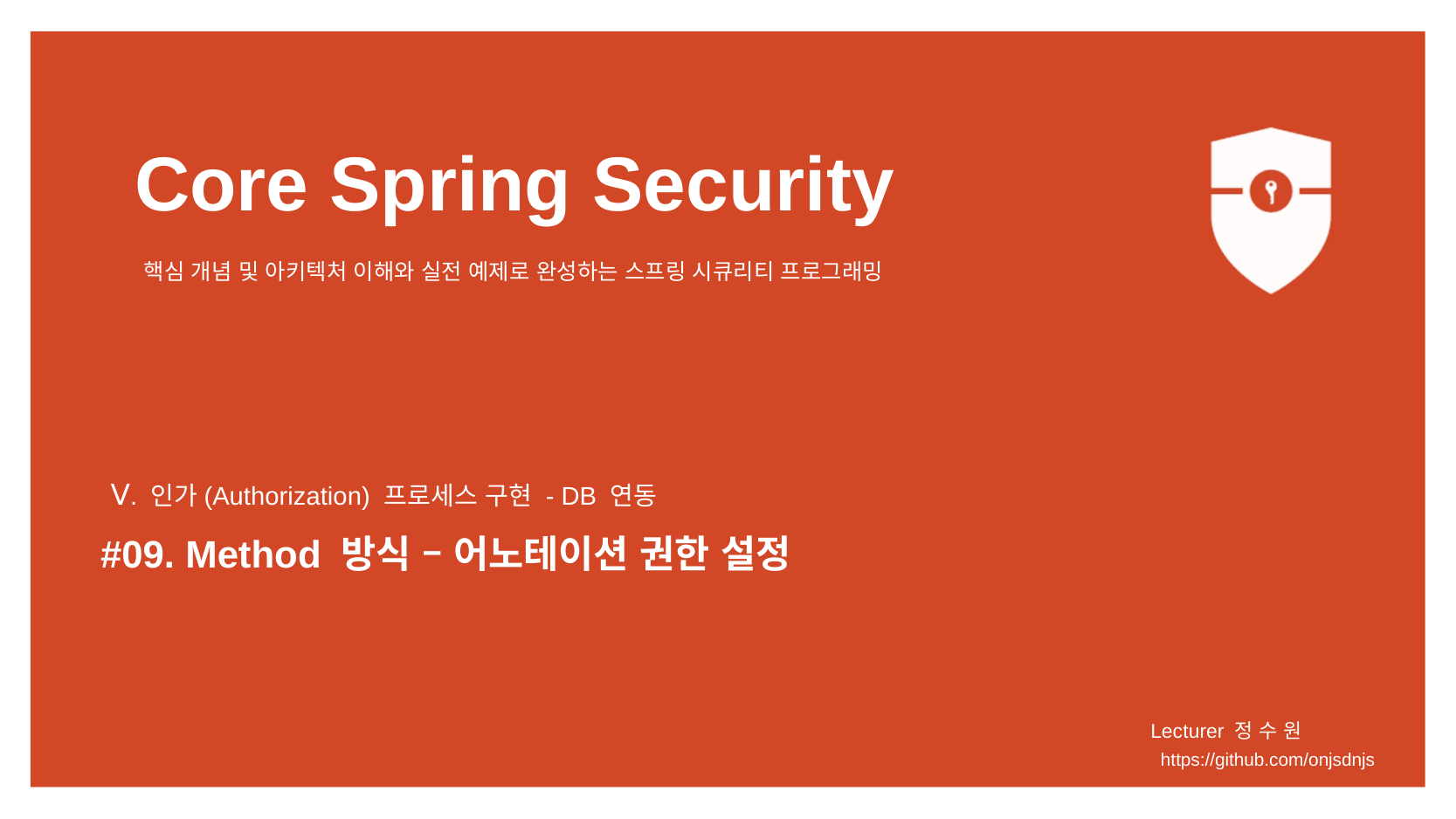

Ⅴ. 인가(Authorization) 프로세스 구현 - DB 연동
#09. Method 방식 – 어노테이션 권한 설정